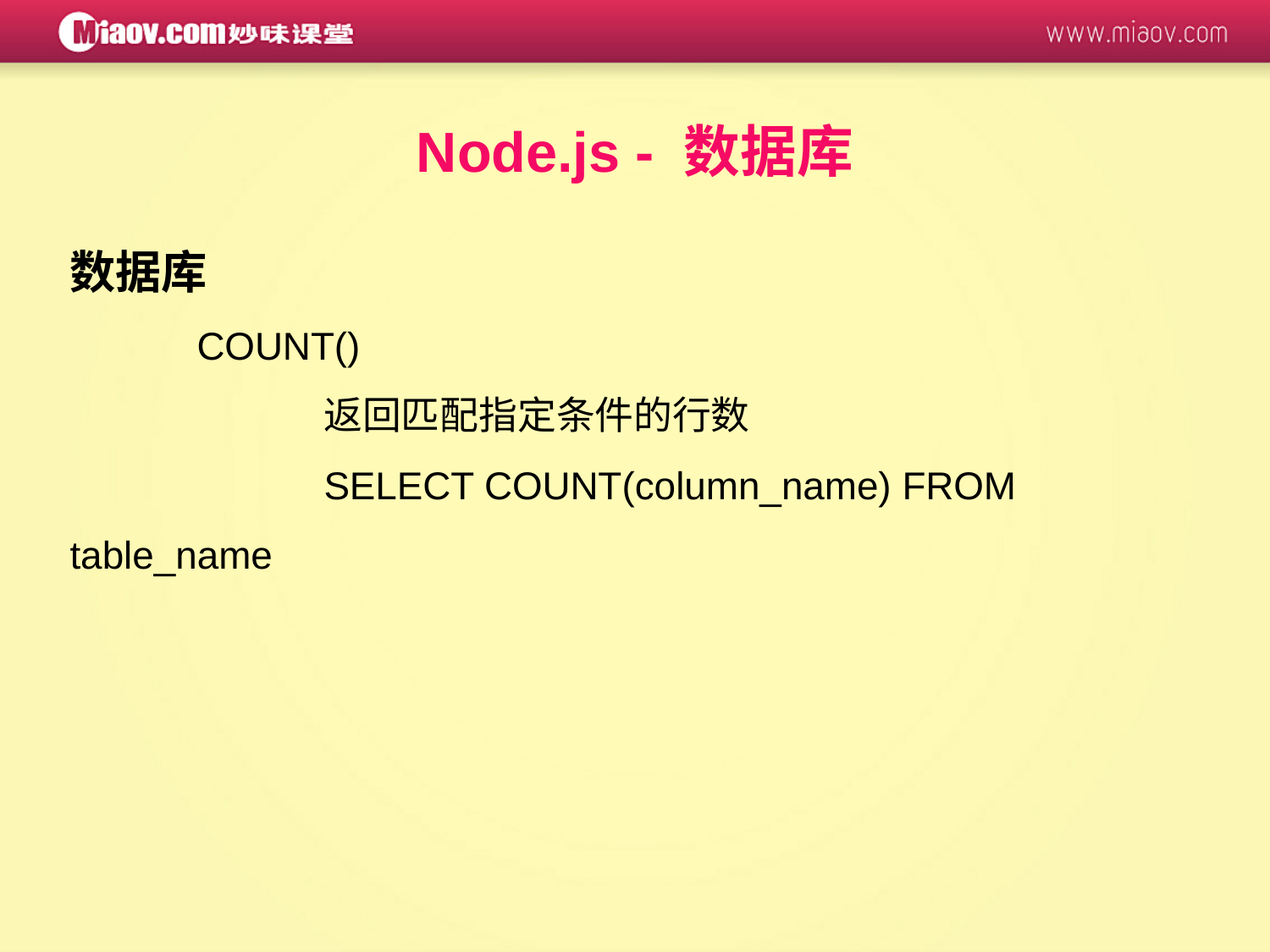

Node.js - 数据库
数据库
	COUNT()
		返回匹配指定条件的行数
		SELECT COUNT(column_name) FROM table_name